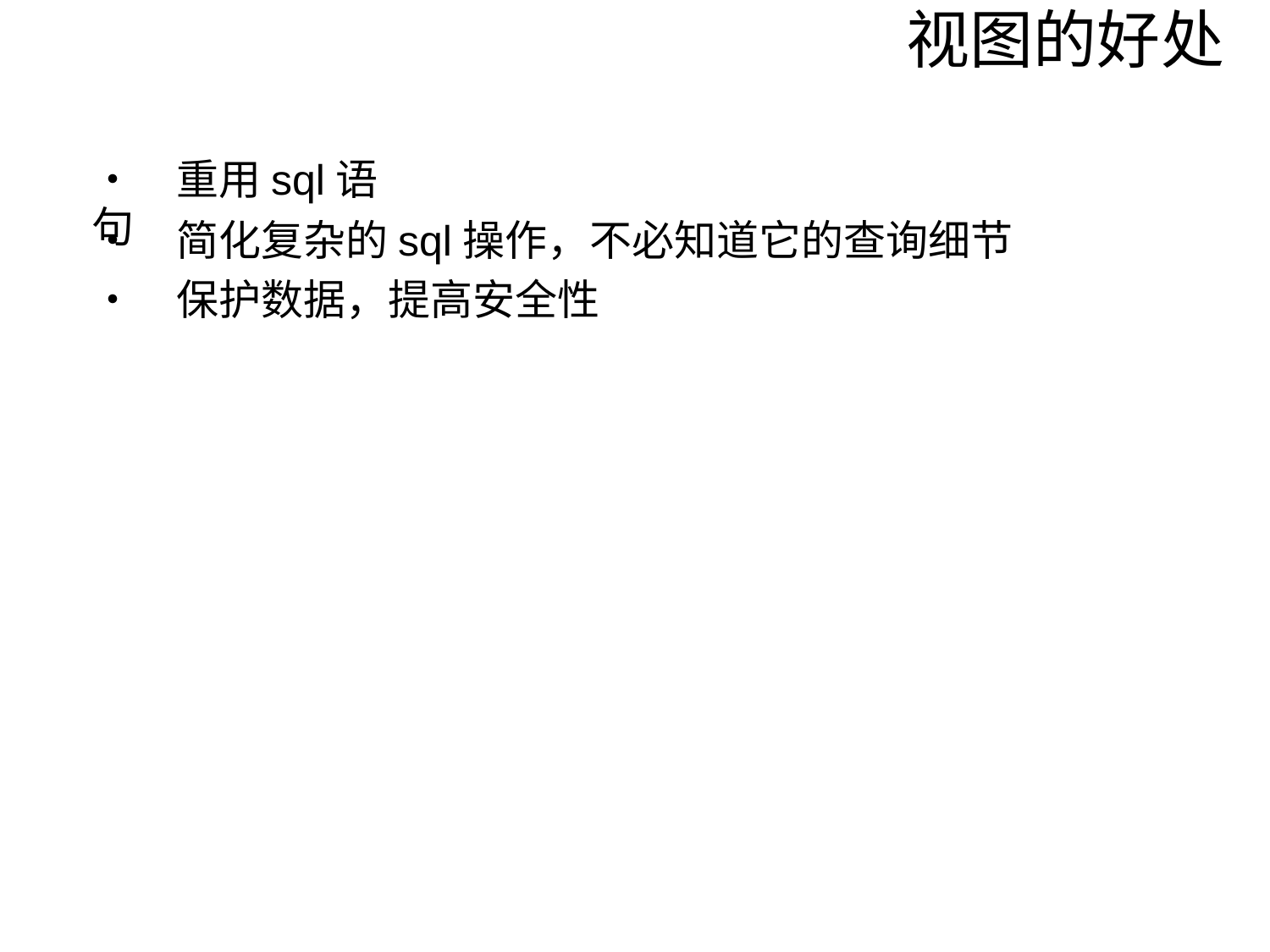

视图的好处
• 重用sql语句
• 简化复杂的sql操作，不必知道它的查询细节
• 保护数据，提高安全性